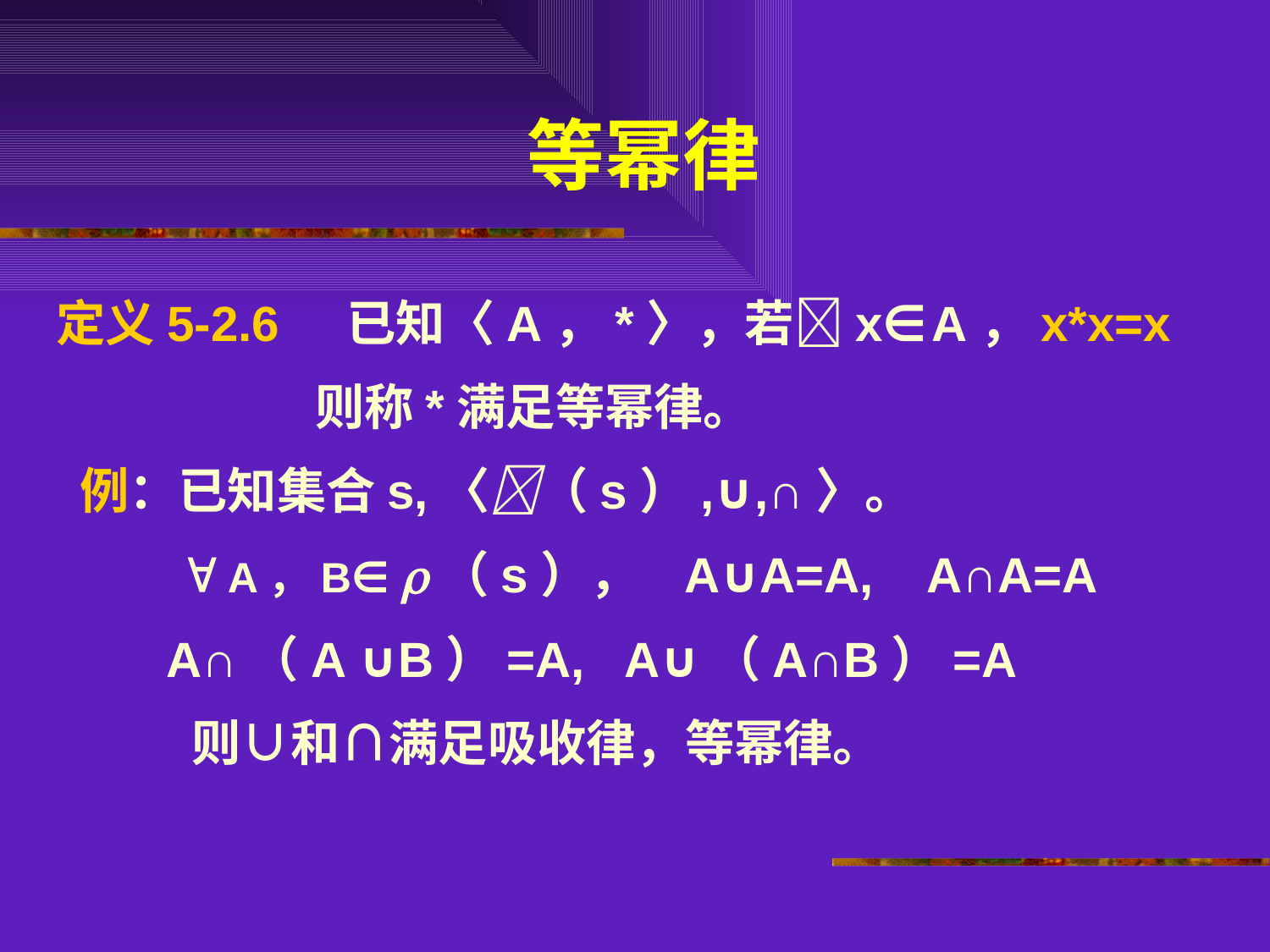

# 等幂律
定义5-2.6    已知〈A，*〉，若∀x∈A，x*x=x
                      则称*满足等幂律。
 例：已知集合s,〈ρ（s）,∪,∩〉。
         ∀ A，B∈ ρ（s），   A∪A=A,    A∩A=A
        A∩（A ∪B）=A,   A∪（A∩B）=A
           则∪和∩满足吸收律，等幂律。